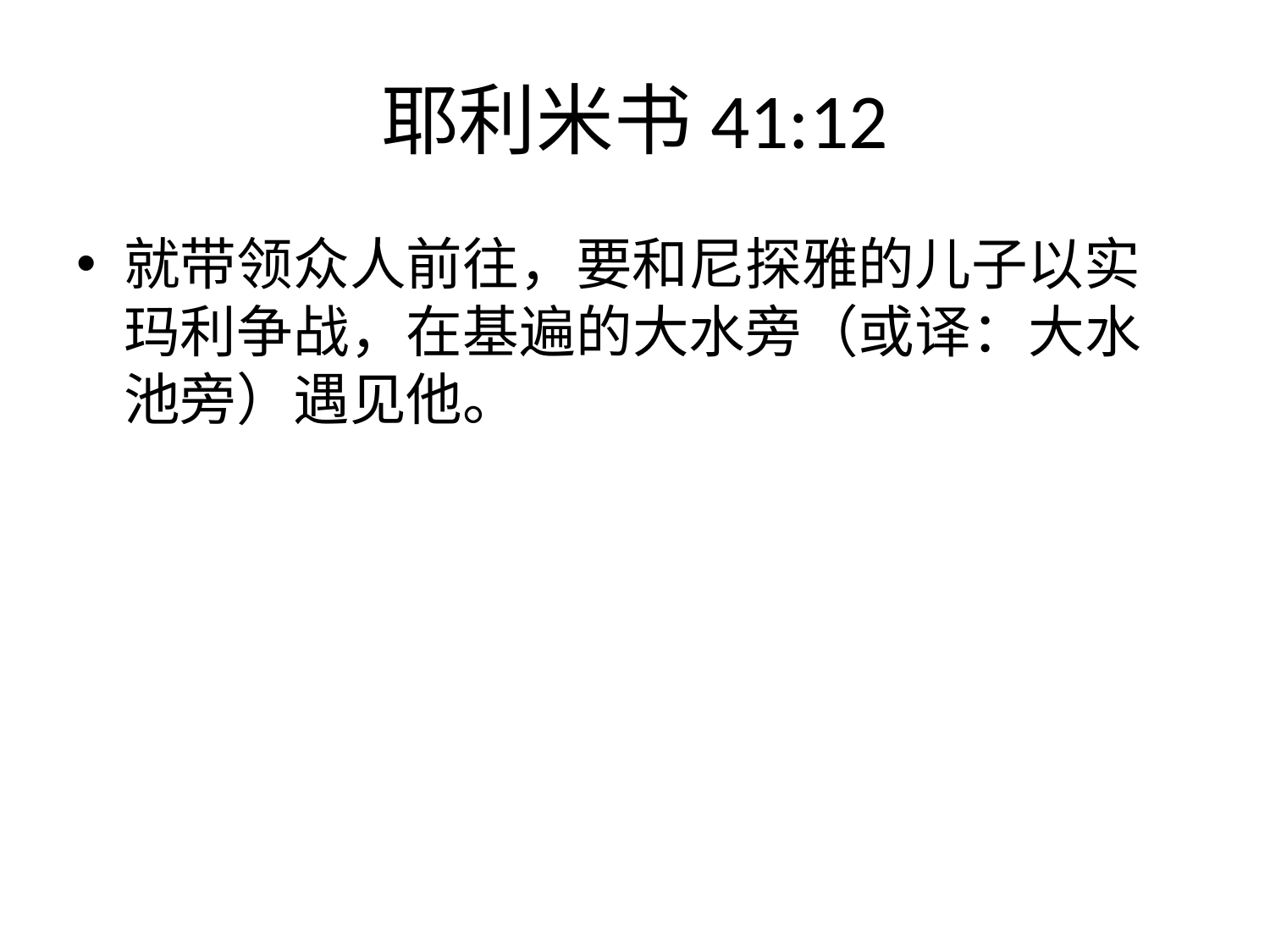

# 耶利米书41:12
就带领众人前往，要和尼探雅的儿子以实玛利争战，在基遍的大水旁（或译：大水池旁）遇见他。